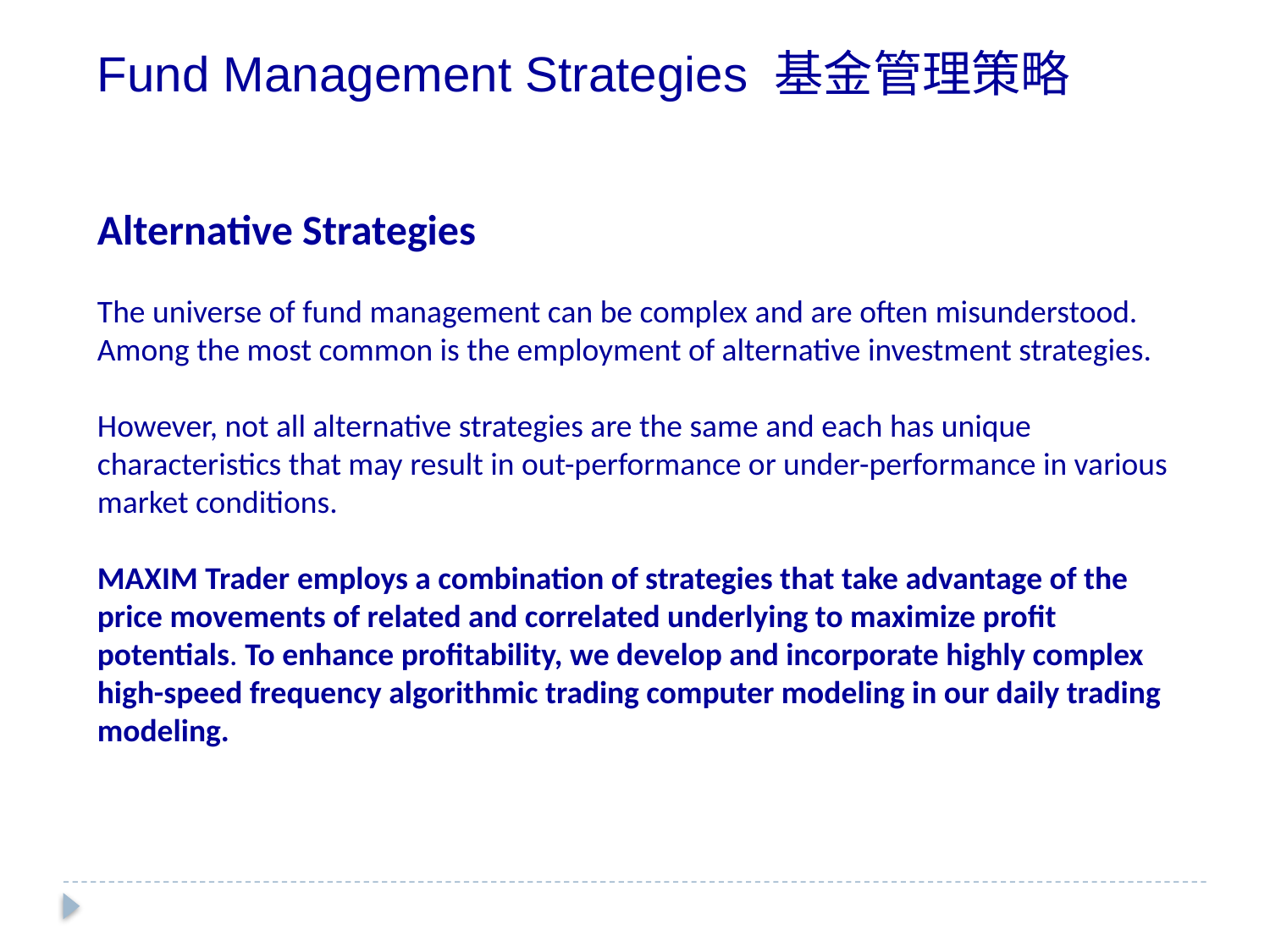

Fund Management Strategies 基金管理策略
Alternative Strategies

The universe of fund management can be complex and are often misunderstood. Among the most common is the employment of alternative investment strategies.

However, not all alternative strategies are the same and each has unique characteristics that may result in out-performance or under-performance in various market conditions.

MAXIM Trader employs a combination of strategies that take advantage of the price movements of related and correlated underlying to maximize profit potentials. To enhance profitability, we develop and incorporate highly complex high-speed frequency algorithmic trading computer modeling in our daily trading  modeling.